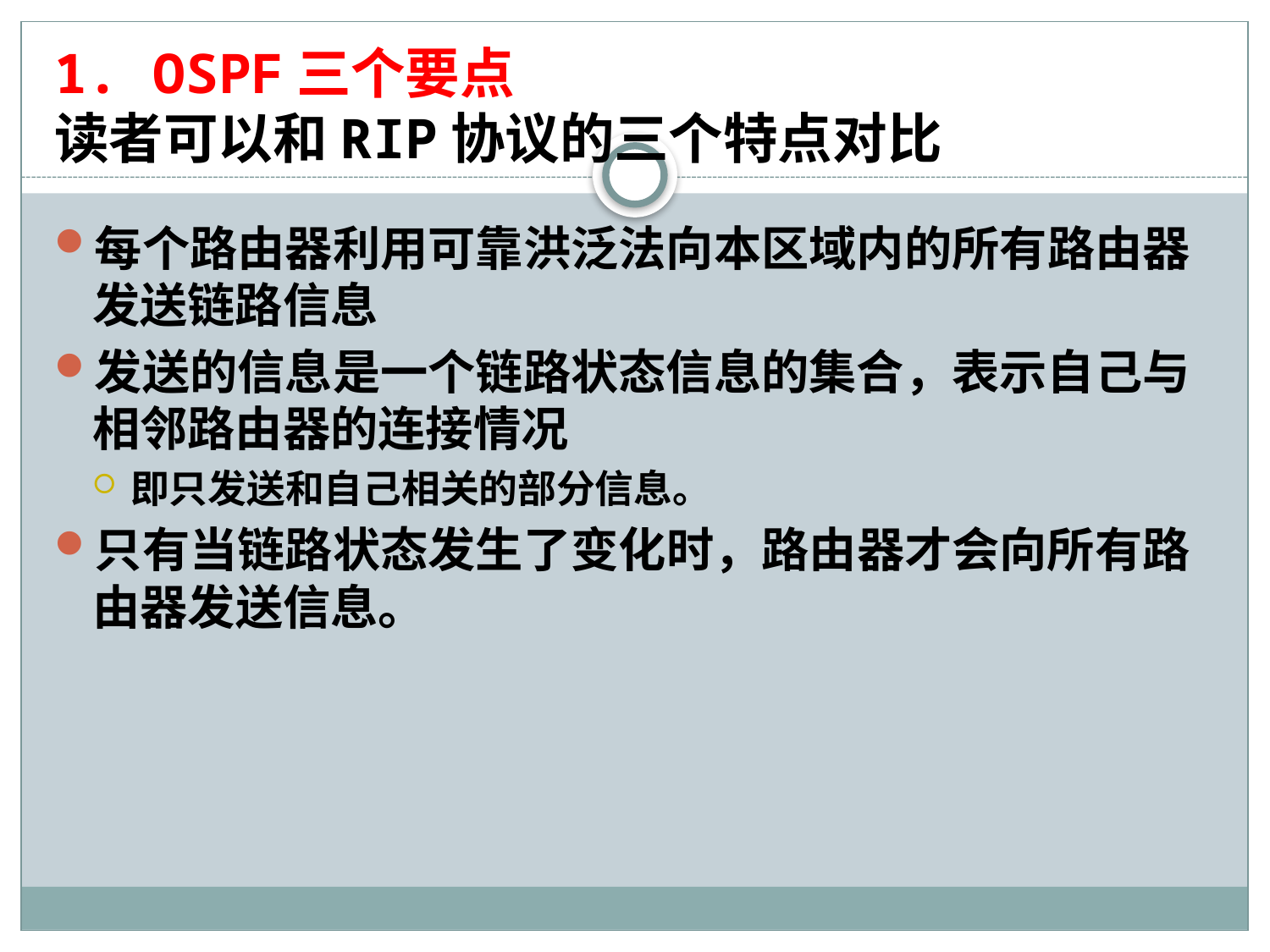

# 1. OSPF三个要点 读者可以和RIP协议的三个特点对比
每个路由器利用可靠洪泛法向本区域内的所有路由器发送链路信息
发送的信息是一个链路状态信息的集合，表示自己与相邻路由器的连接情况
即只发送和自己相关的部分信息。
只有当链路状态发生了变化时，路由器才会向所有路由器发送信息。